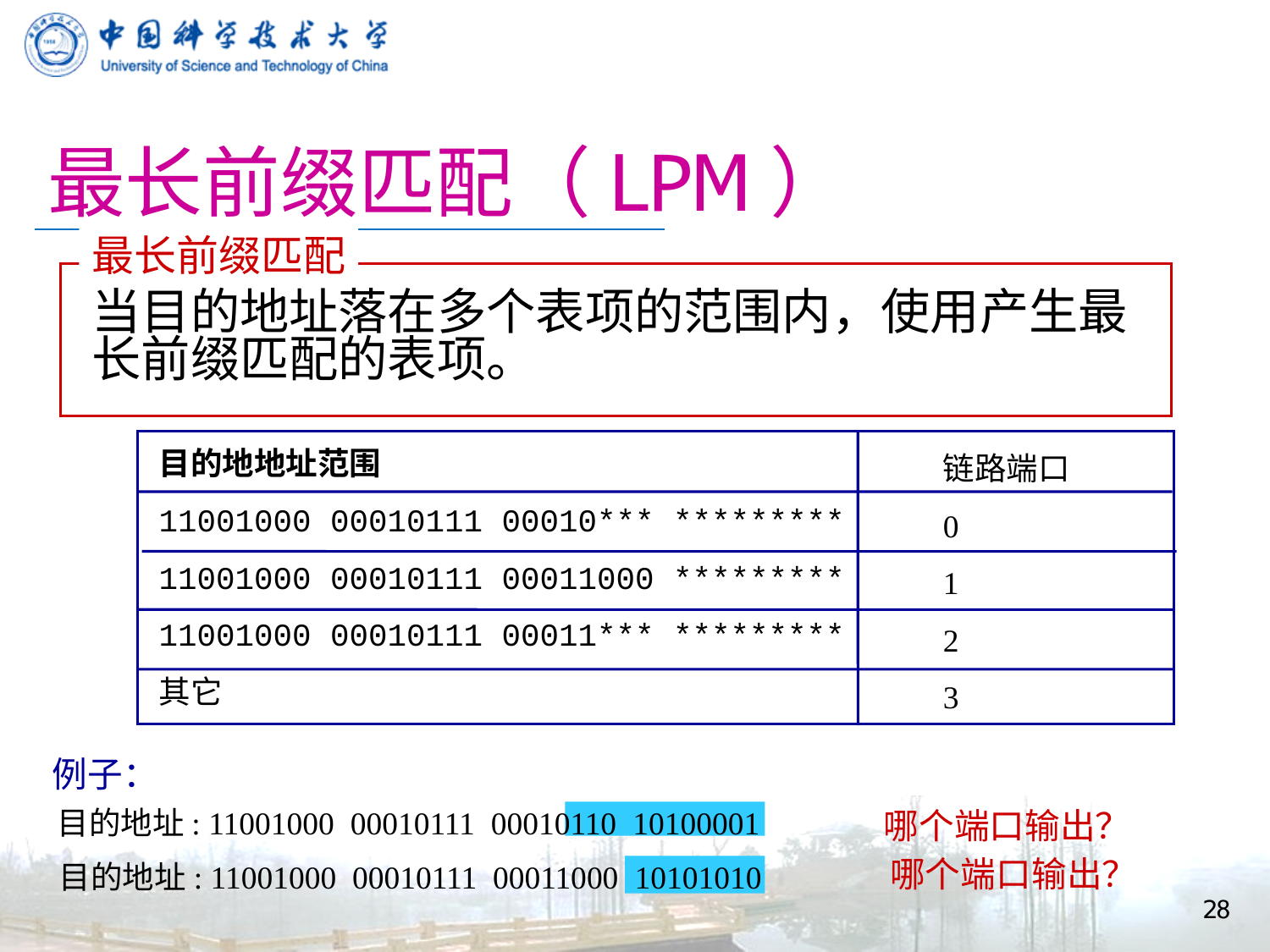

# 最长前缀匹配（LPM）
最长前缀匹配

当目的地址落在多个表项的范围内，使用产生最长前缀匹配的表项。
链路端口
0
1
2
3

目的地地址范围
11001000 00010111 00010*** *********
11001000 00010111 00011000 *********
11001000 00010111 00011*** *********
其它

例子：
哪个端口输出？
目的地址: 11001000  00010111  00010110  10100001

哪个端口输出？
目的地址: 11001000  00010111  00011000  10101010

28